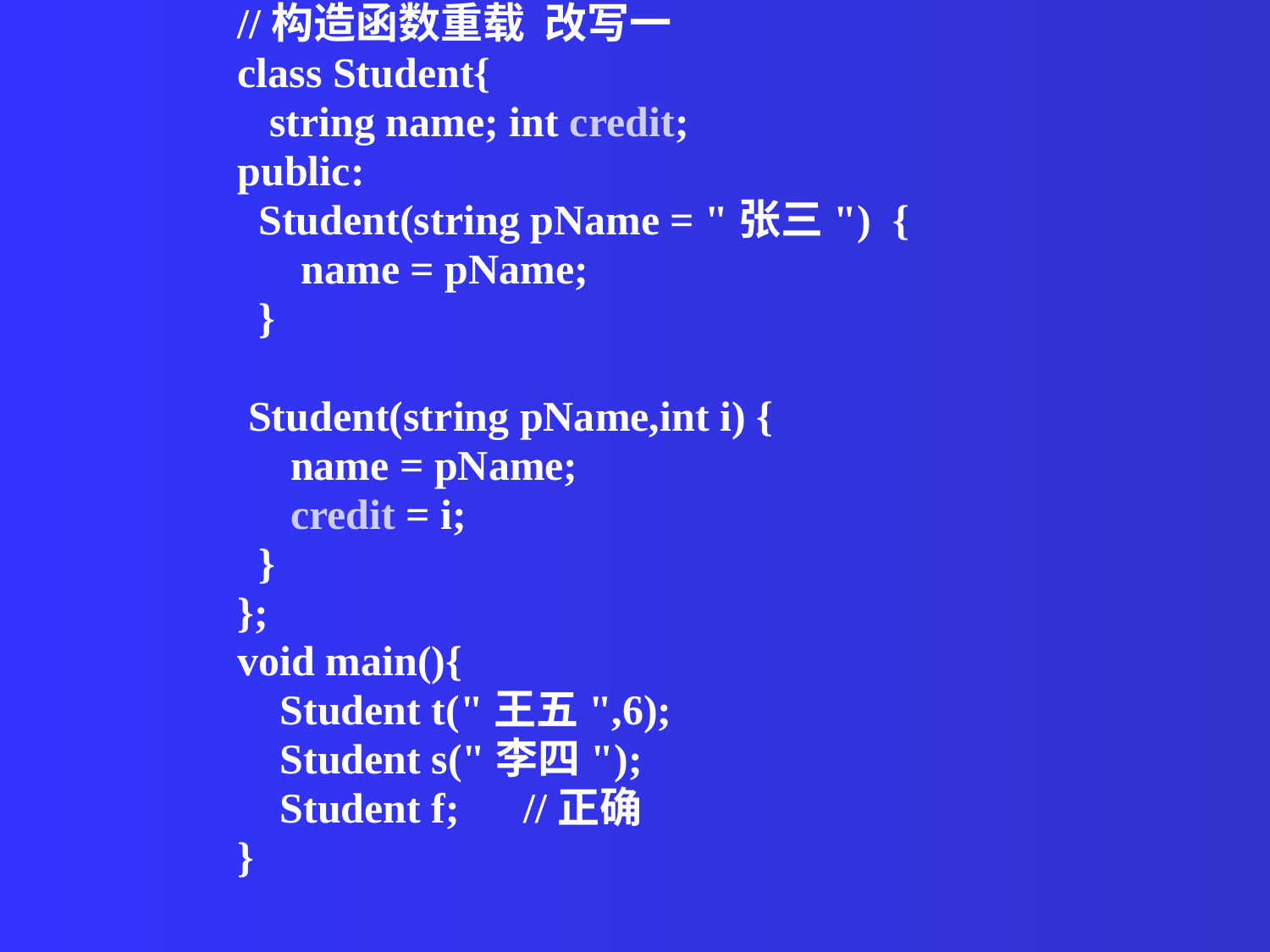

//构造函数重载  改写一
class Student{
   string name; int credit;
public:
  Student(string pName = "张三")  {
      name = pName;
  }

 Student(string pName,int i) {
     name = pName;
     credit = i;
  }
};
void main(){
    Student t("王五",6);
    Student s("李四");
    Student f;      //正确
}